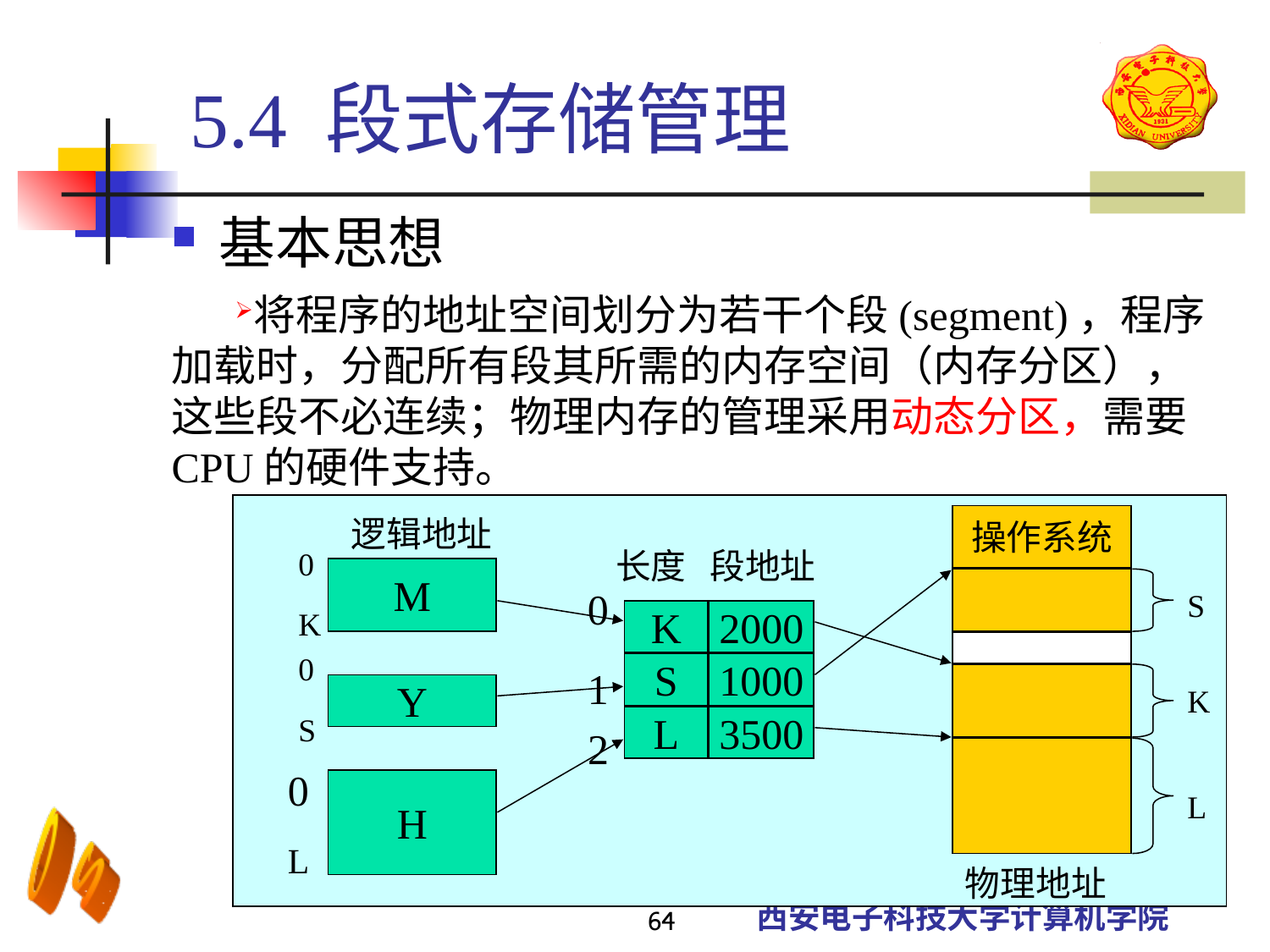

5.4 段式存储管理
基本思想
将程序的地址空间划分为若干个段(segment)，程序加载时，分配所有段其所需的内存空间（内存分区），这些段不必连续；物理内存的管理采用动态分区，需要CPU的硬件支持。

逻辑地址
操作系统
0
K
长度   段地址
M

S

K
2000

0
S
S
1000

Y
K

L
3500

0
L
H
L
物理地址
0
1
2
64